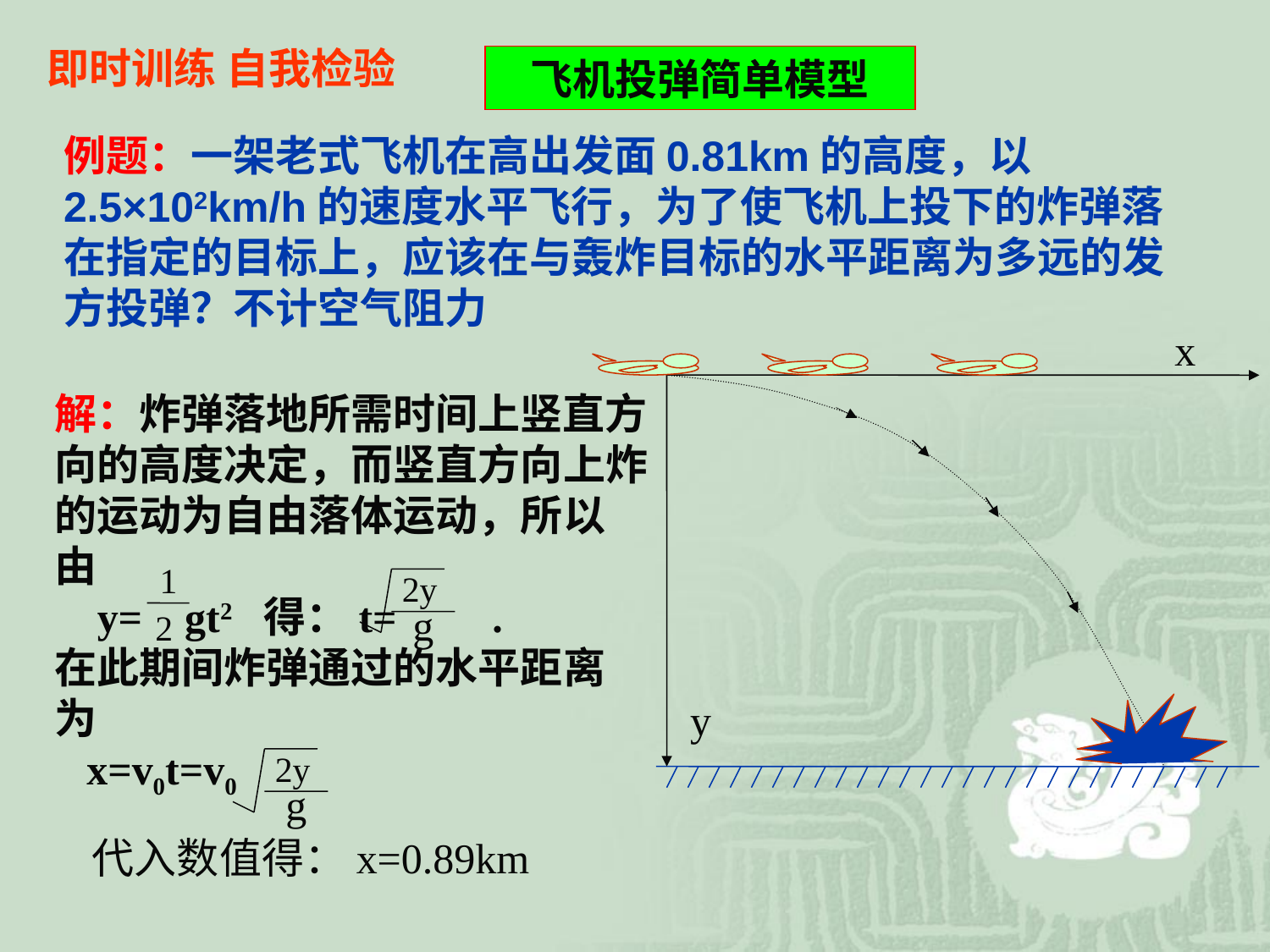

即时训练 自我检验
飞机投弹简单模型
例题：一架老式飞机在高出发面0.81km的高度，以2.5×102km/h的速度水平飞行，为了使飞机上投下的炸弹落在指定的目标上，应该在与轰炸目标的水平距离为多远的发方投弹？不计空气阻力
x

解：炸弹落地所需时间上竖直方
向的高度决定，而竖直方向上炸
的运动为自由落体运动，所以
由
    y=    gt2  得：t=         .
在此期间炸弹通过的水平距离
为
   x=v0t=v0
2y
g

2y
g

1
2

y

代入数值得：x=0.89km